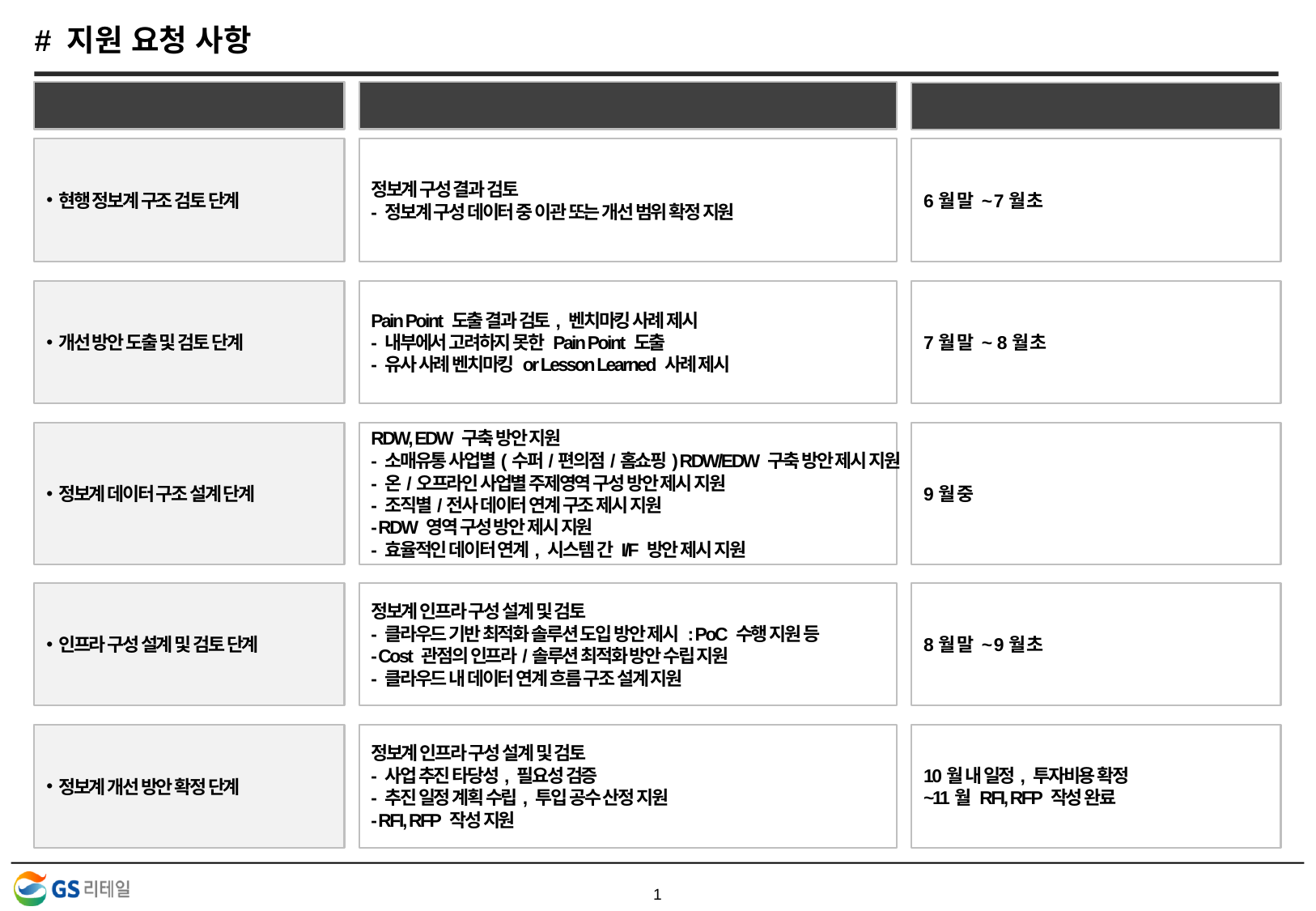

# # 지원 요청 사항
추진 단계
지원 필요 내용
지원 필요 일정
현행 정보계 구조 검토 단계
정보계 구성 결과 검토
- 정보계 구성 데이터 중 이관 또는 개선 범위 확정 지원
6월 말 ~ 7월 초
개선 방안 도출 및 검토 단계
Pain Point 도출 결과 검토, 벤치마킹 사례 제시
- 내부에서 고려하지 못한 Pain Point 도출
- 유사 사례 벤치마킹 or Lesson Learned 사례 제시
7월 말 ~  8월 초
정보계 데이터 구조 설계 단계
RDW, EDW 구축 방안 지원
- 소매유통 사업별(수퍼/편의점/홈쇼핑) RDW/EDW 구축 방안 제시 지원
- 온/오프라인 사업별 주제영역 구성 방안 제시 지원
- 조직별/전사 데이터 연계 구조 제시 지원
- RDW 영역 구성 방안 제시 지원
- 효율적인 데이터 연계, 시스템 간 I/F 방안 제시 지원
9월 중
인프라 구성 설계 및 검토 단계
정보계 인프라 구성 설계 및 검토
- 클라우드 기반 최적화 솔루션 도입 방안 제시 : PoC 수행 지원 등
- Cost 관점의 인프라/솔루션 최적화 방안 수립 지원
- 클라우드 내 데이터 연계 흐름 구조 설계 지원
8월 말 ~ 9월 초
정보계 개선 방안 확정 단계
정보계 인프라 구성 설계 및 검토
- 사업 추진 타당성, 필요성 검증
- 추진 일정 계획 수립, 투입 공수 산정 지원
- RFI, RFP 작성 지원
10월 내 일정, 투자비용 확정
~11월 RFI, RFP 작성 완료